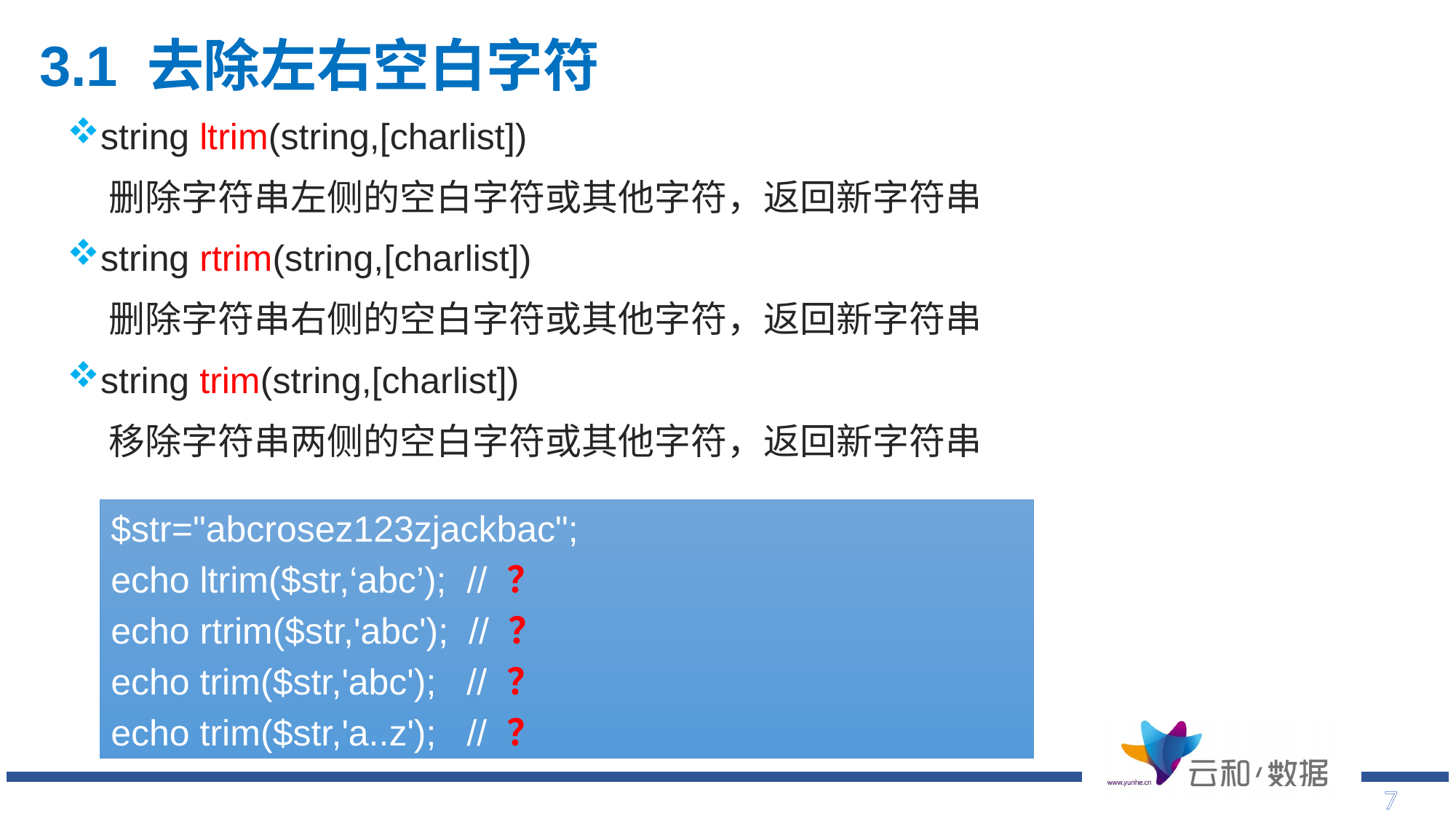

3.1 去除左右空白字符
# string ltrim(string,[charlist])
    删除字符串左侧的空白字符或其他字符，返回新字符串
string rtrim(string,[charlist])
    删除字符串右侧的空白字符或其他字符，返回新字符串
string trim(string,[charlist])
    移除字符串两侧的空白字符或其他字符，返回新字符串
$str="abcrosez123zjackbac";
echo ltrim($str,‘abc’);  // ？
echo rtrim($str,'abc');  // ？
echo trim($str,'abc');   // ？
echo trim($str,'a..z');   // ？